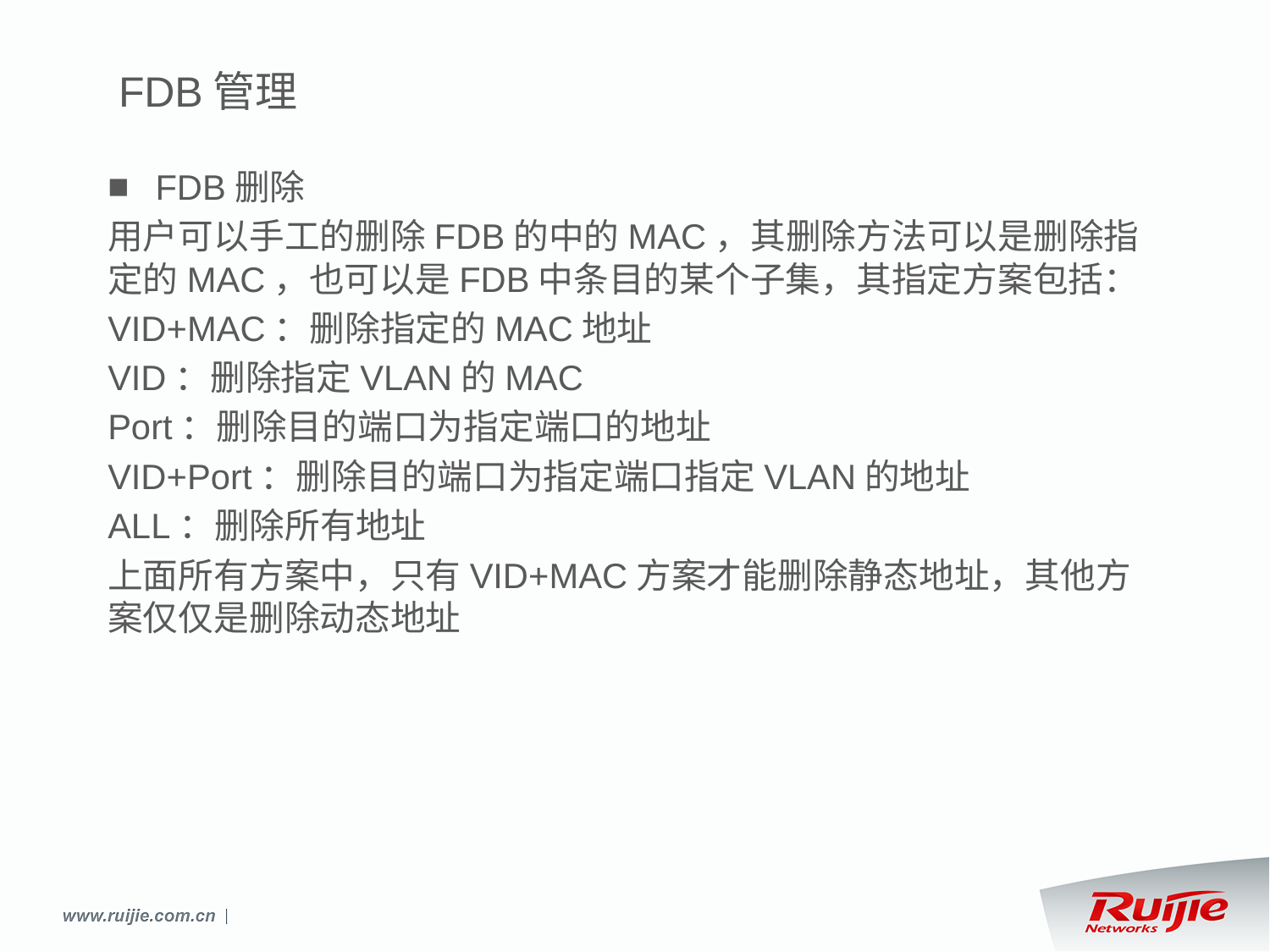

# FDB管理
FDB删除
用户可以手工的删除FDB的中的MAC，其删除方法可以是删除指定的MAC，也可以是FDB中条目的某个子集，其指定方案包括：
VID+MAC：删除指定的MAC地址
VID：删除指定VLAN的MAC
Port：删除目的端口为指定端口的地址
VID+Port：删除目的端口为指定端口指定VLAN的地址
ALL：删除所有地址
上面所有方案中，只有VID+MAC方案才能删除静态地址，其他方案仅仅是删除动态地址